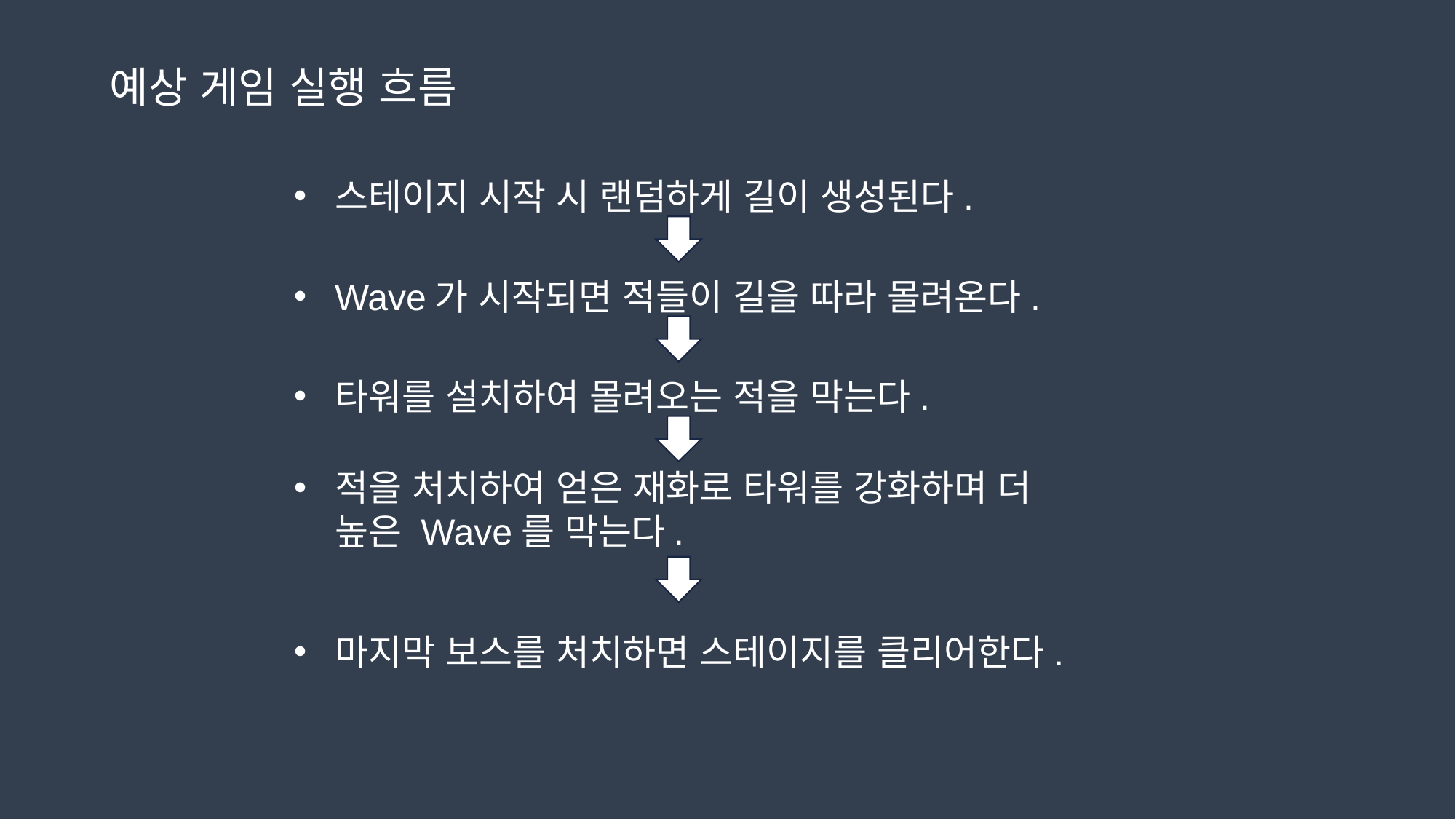

예상 게임 실행 흐름
스테이지 시작 시 랜덤하게 길이 생성된다.

Wave가 시작되면 적들이 길을 따라 몰려온다.

타워를 설치하여 몰려오는 적을 막는다.

적을 처치하여 얻은 재화로 타워를 강화하며 더
높은 Wave를 막는다.

마지막 보스를 처치하면 스테이지를 클리어한다.